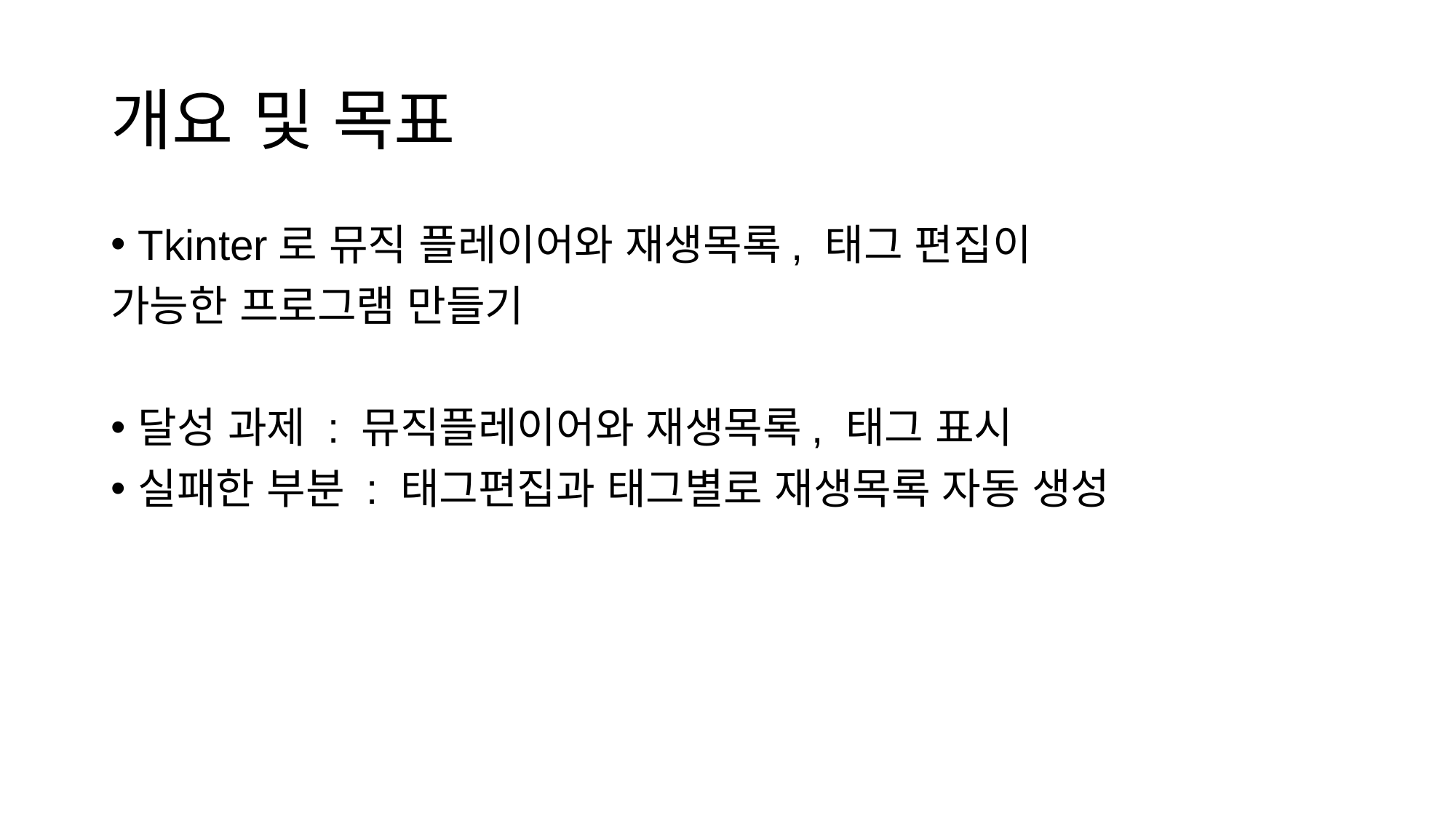

# 개요 및 목표
Tkinter로 뮤직 플레이어와 재생목록, 태그 편집이
가능한 프로그램 만들기

달성 과제 : 뮤직플레이어와 재생목록, 태그 표시
실패한 부분 : 태그편집과 태그별로 재생목록 자동 생성